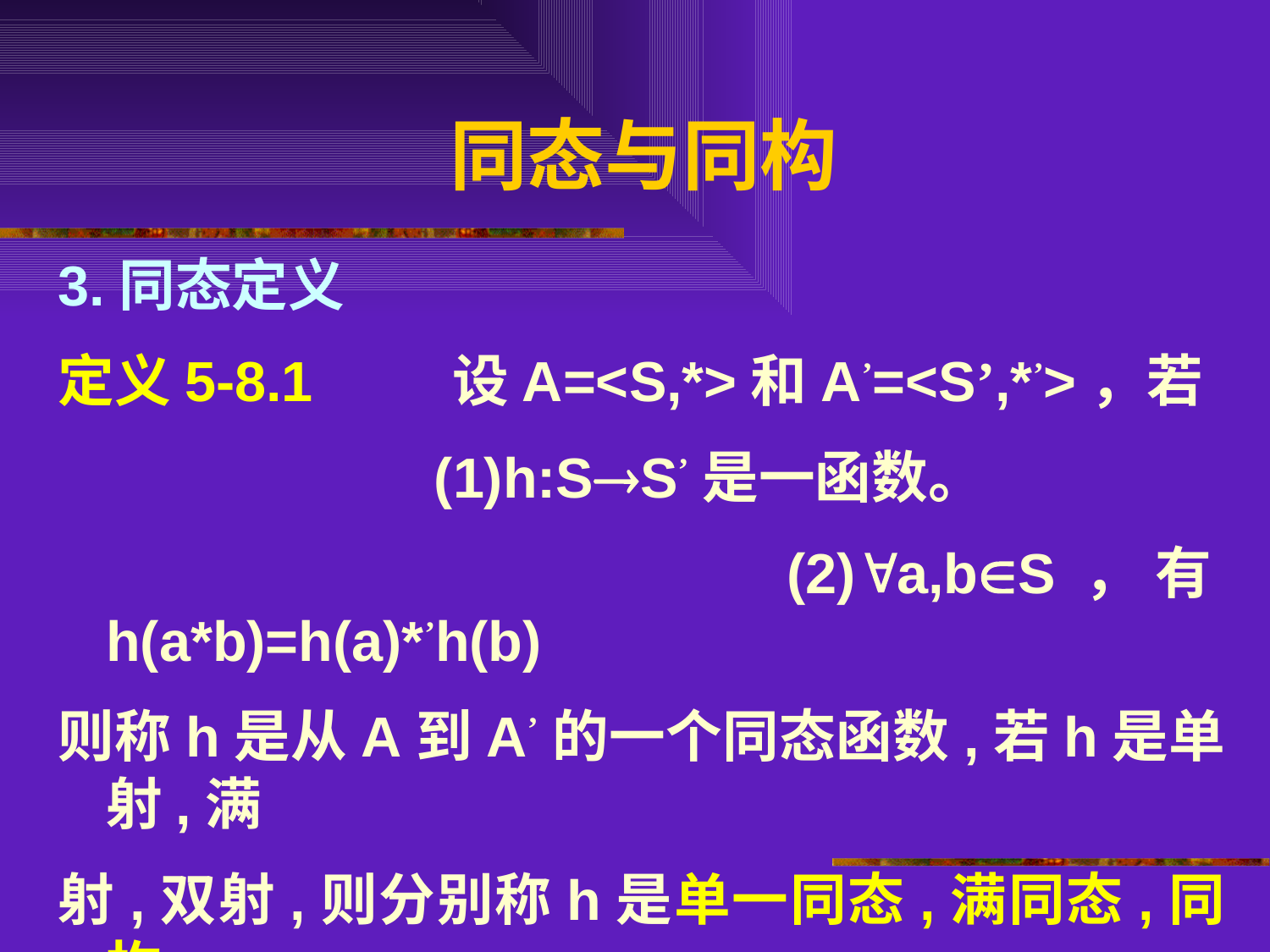

# 同态与同构
3.同态定义
定义5-8.1        设A=<S,*>和A’=<S’,*’>，若
                        (1)h:S→S’是一函数。
                        (2)∀a,b∈S，有h(a*b)=h(a)*’h(b)
则称h是从A到A’的一个同态函数,若h是单射,满
射,双射,则分别称h是单一同态,满同态,同构。
      特别地，若A=A’,且h是同构,称h是自同构。